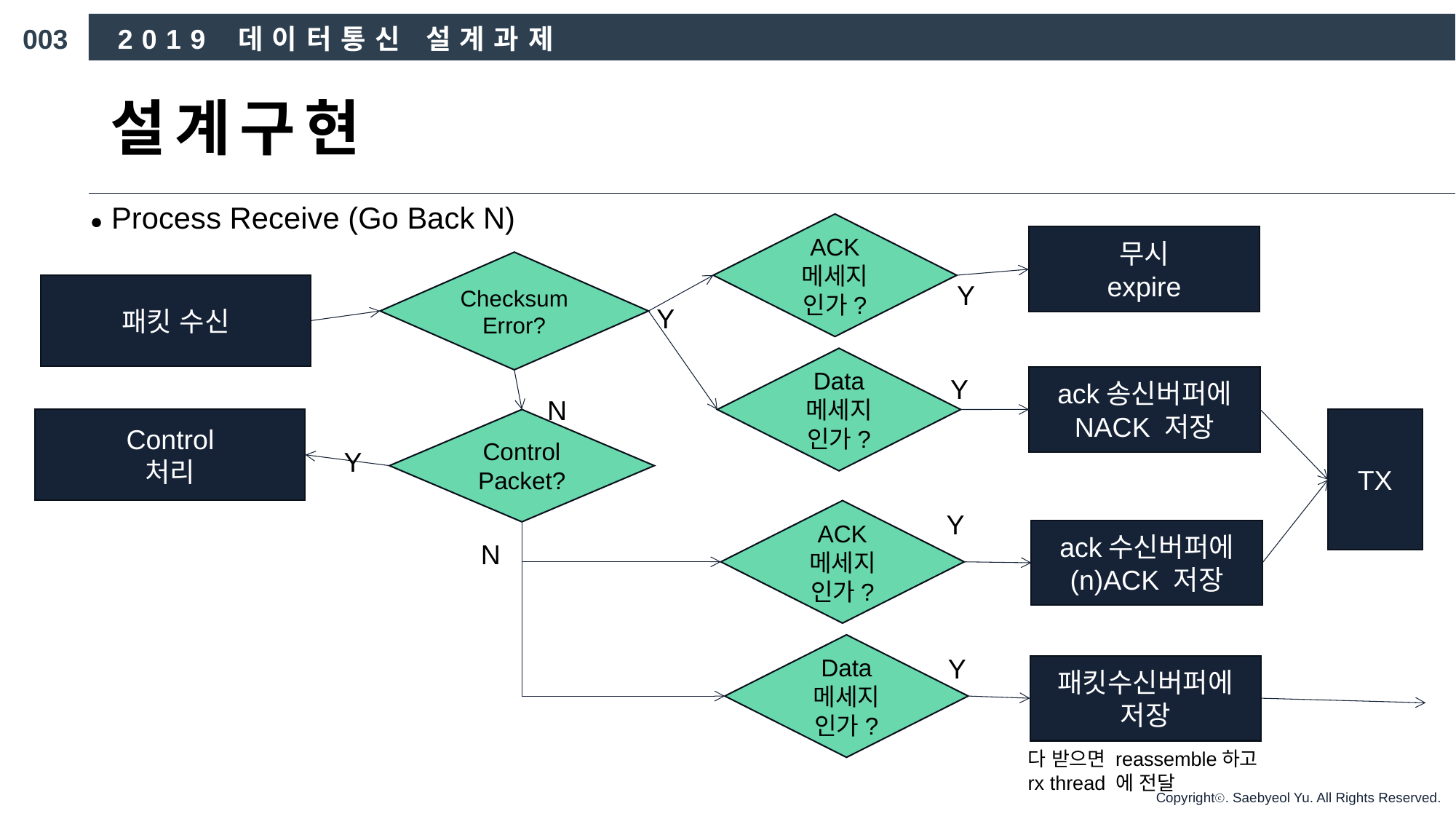

003
2019 데이터통신 설계과제
설계구현
● Process Receive (Go Back N)
ACK 메세지 인가?
무시
expire
Checksum
Error?
Y
패킷 수신
Y
Data 메세지 인가?
Y
ack송신버퍼에
NACK 저장
N
Control
처리
Control Packet?
TX
Y
ACK 메세지 인가?
Y
ack수신버퍼에
(n)ACK 저장
N
Data 메세지 인가?
Y
패킷수신버퍼에
저장
다 받으면 reassemble하고 rx thread 에 전달